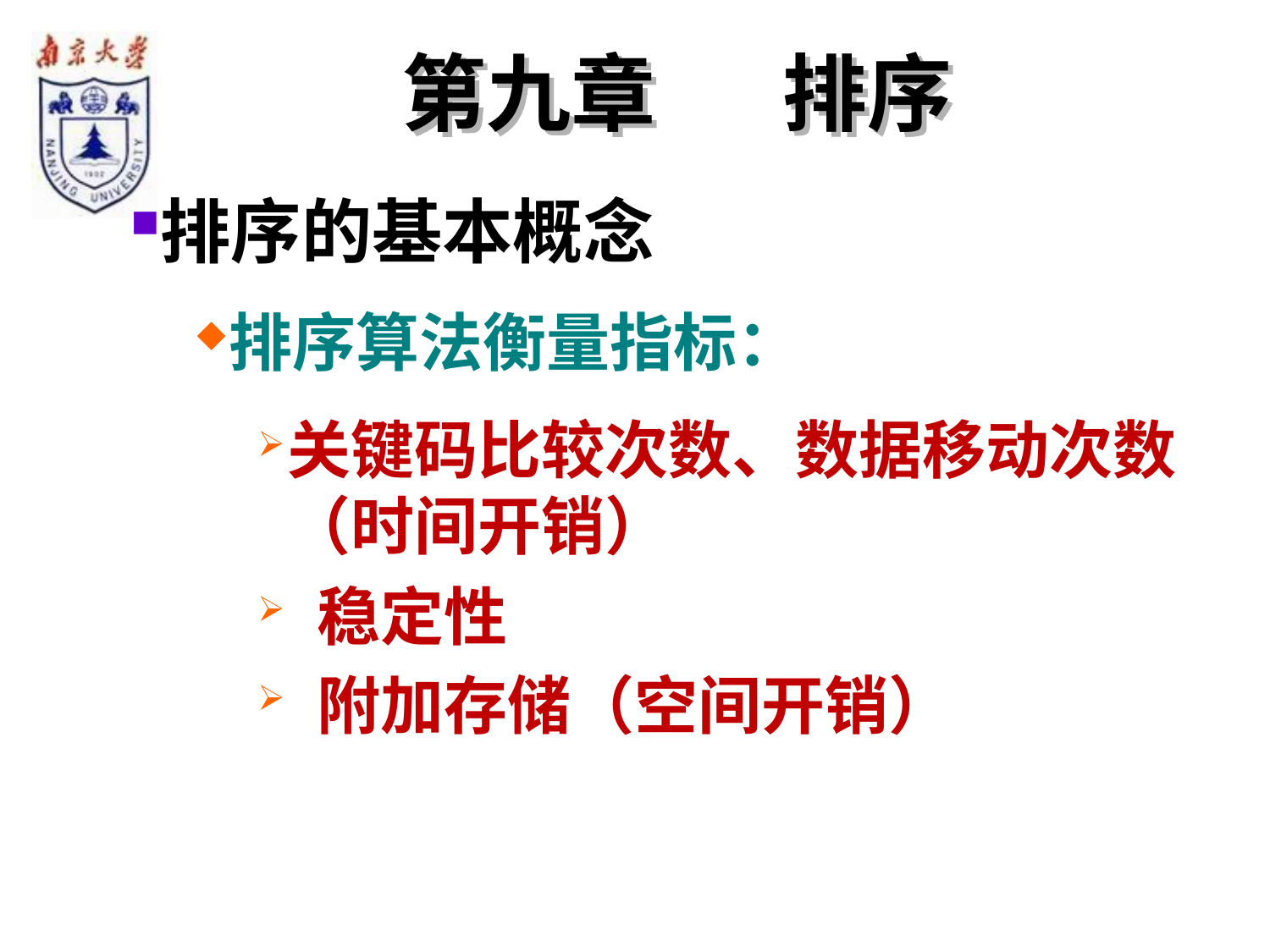

第九章 	排序
排序的基本概念
排序算法衡量指标：
关键码比较次数、数据移动次数（时间开销）
 稳定性
 附加存储（空间开销）